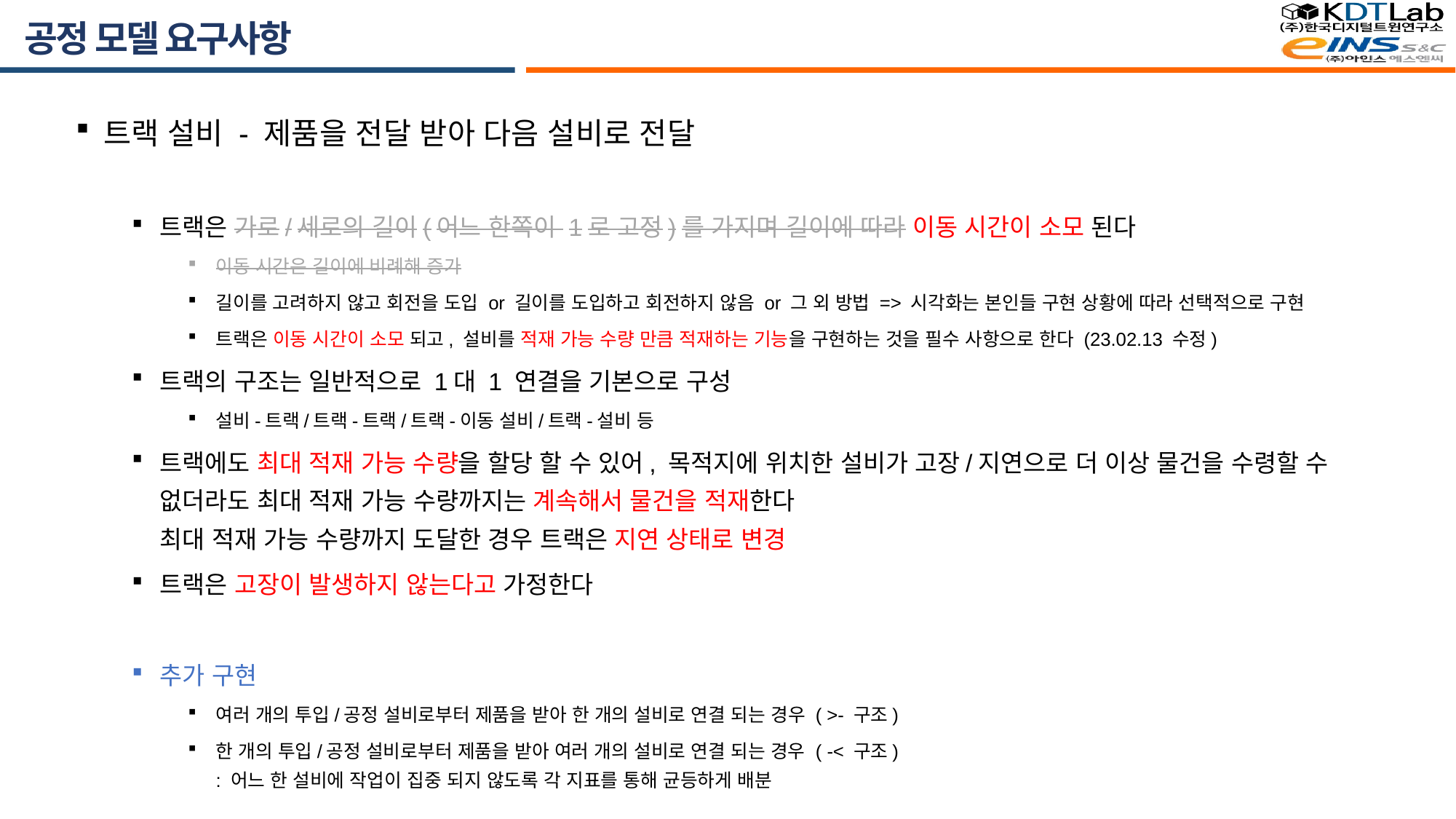

# 공정 모델 요구사항
트랙 설비 - 제품을 전달 받아 다음 설비로 전달

트랙은 가로/세로의 길이(어느 한쪽이 1로 고정)를 가지며 길이에 따라 이동 시간이 소모 된다
이동 시간은 길이에 비례해 증가
길이를 고려하지 않고 회전을 도입 or 길이를 도입하고 회전하지 않음 or 그 외 방법 => 시각화는 본인들 구현 상황에 따라 선택적으로 구현
트랙은 이동 시간이 소모 되고, 설비를 적재 가능 수량 만큼 적재하는 기능을 구현하는 것을 필수 사항으로 한다 (23.02.13 수정)
트랙의 구조는 일반적으로 1대 1 연결을 기본으로 구성
설비-트랙/트랙-트랙/트랙-이동 설비/트랙-설비 등
트랙에도 최대 적재 가능 수량을 할당 할 수 있어, 목적지에 위치한 설비가 고장/지연으로 더 이상 물건을 수령할 수 없더라도 최대 적재 가능 수량까지는 계속해서 물건을 적재한다
최대 적재 가능 수량까지 도달한 경우 트랙은 지연 상태로 변경
트랙은 고장이 발생하지 않는다고 가정한다

추가 구현
여러 개의 투입/공정 설비로부터 제품을 받아 한 개의 설비로 연결 되는 경우 ( >- 구조)
한 개의 투입/공정 설비로부터 제품을 받아 여러 개의 설비로 연결 되는 경우 ( -< 구조)
: 어느 한 설비에 작업이 집중 되지 않도록 각 지표를 통해 균등하게 배분